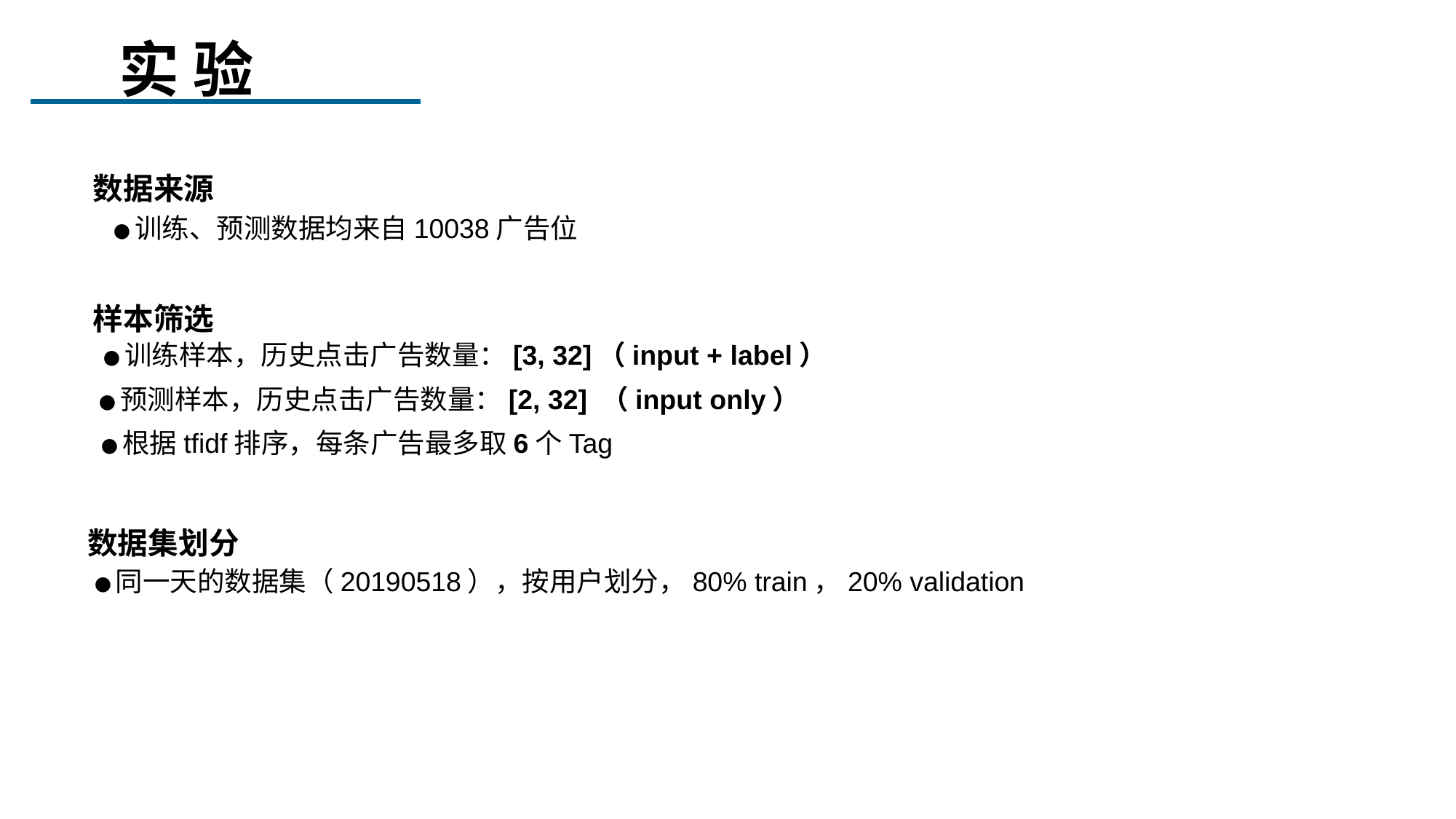

实 验
数据来源
●训练、预测数据均来自10038广告位
样本筛选
●训练样本，历史点击广告数量：[3, 32]（input + label）
●预测样本，历史点击广告数量：[2, 32] （input only）
●根据tfidf排序，每条广告最多取6个Tag
数据集划分
●同一天的数据集（20190518），按用户划分，80% train，20% validation